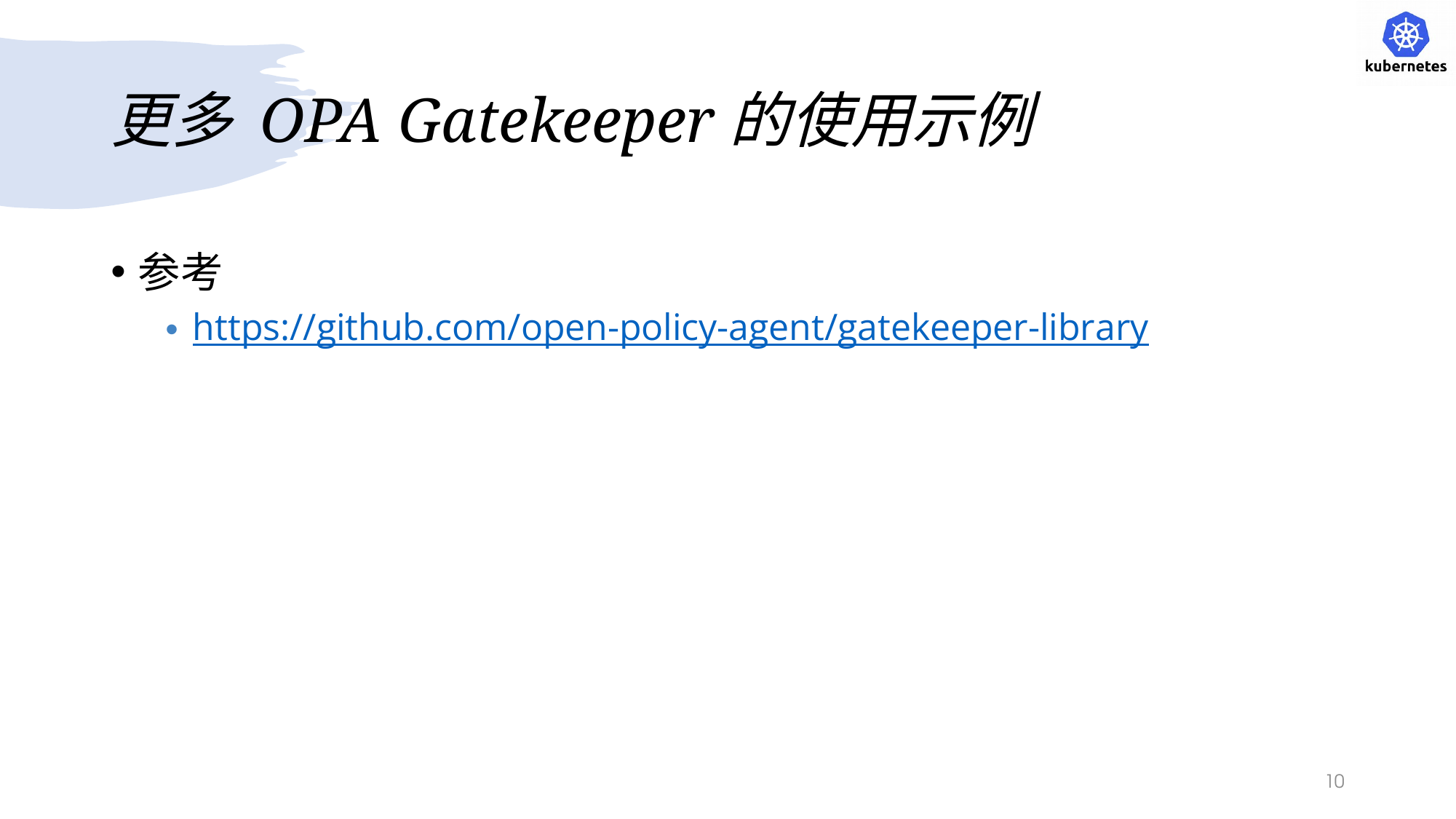

# 更多 OPA Gatekeeper的使用示例
参考
https://github.com/open-policy-agent/gatekeeper-library

10